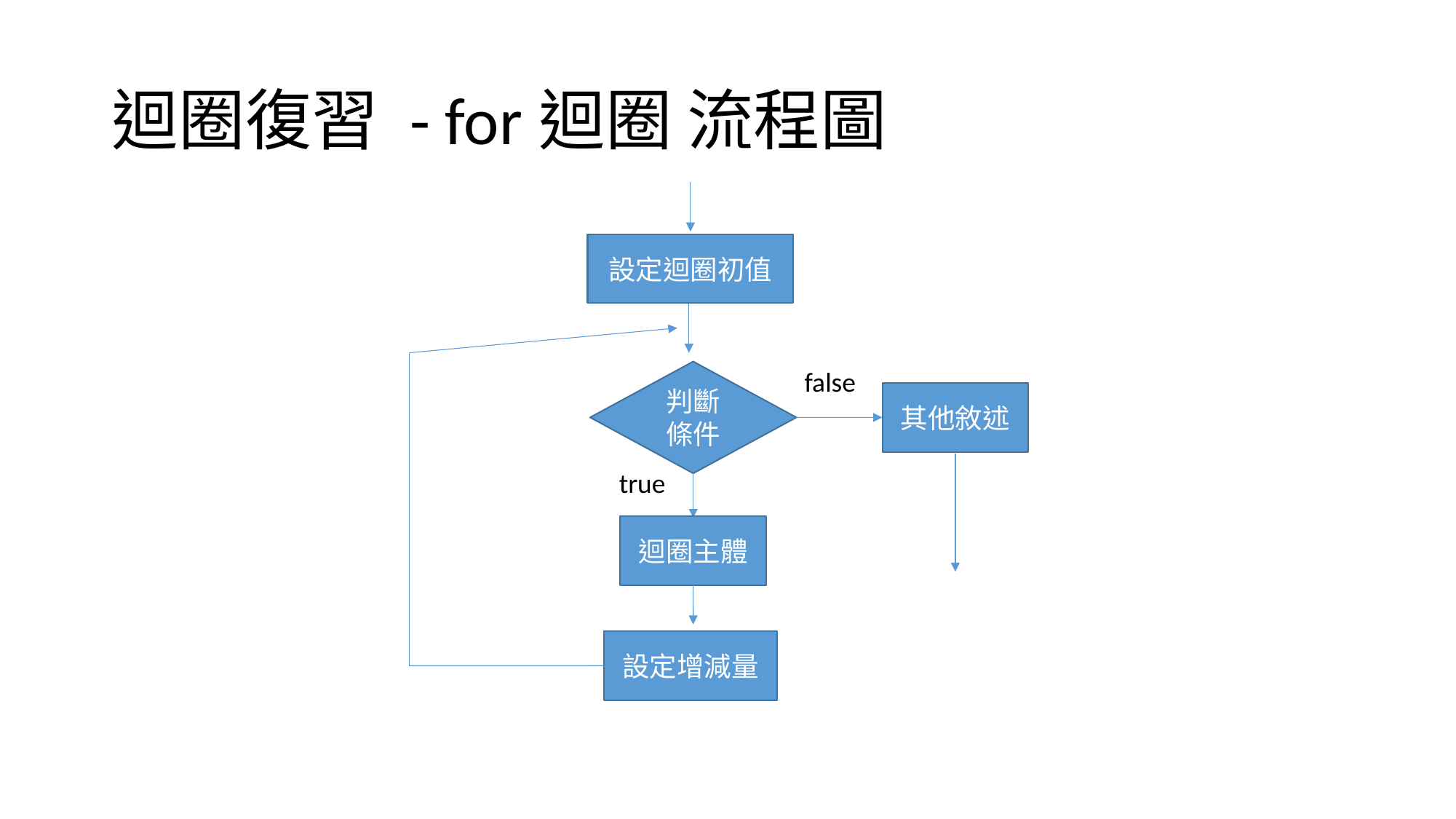

# 迴圈復習 - for迴圈 流程圖
設定迴圈初值
false
判斷條件
其他敘述
true
迴圈主體
設定增減量